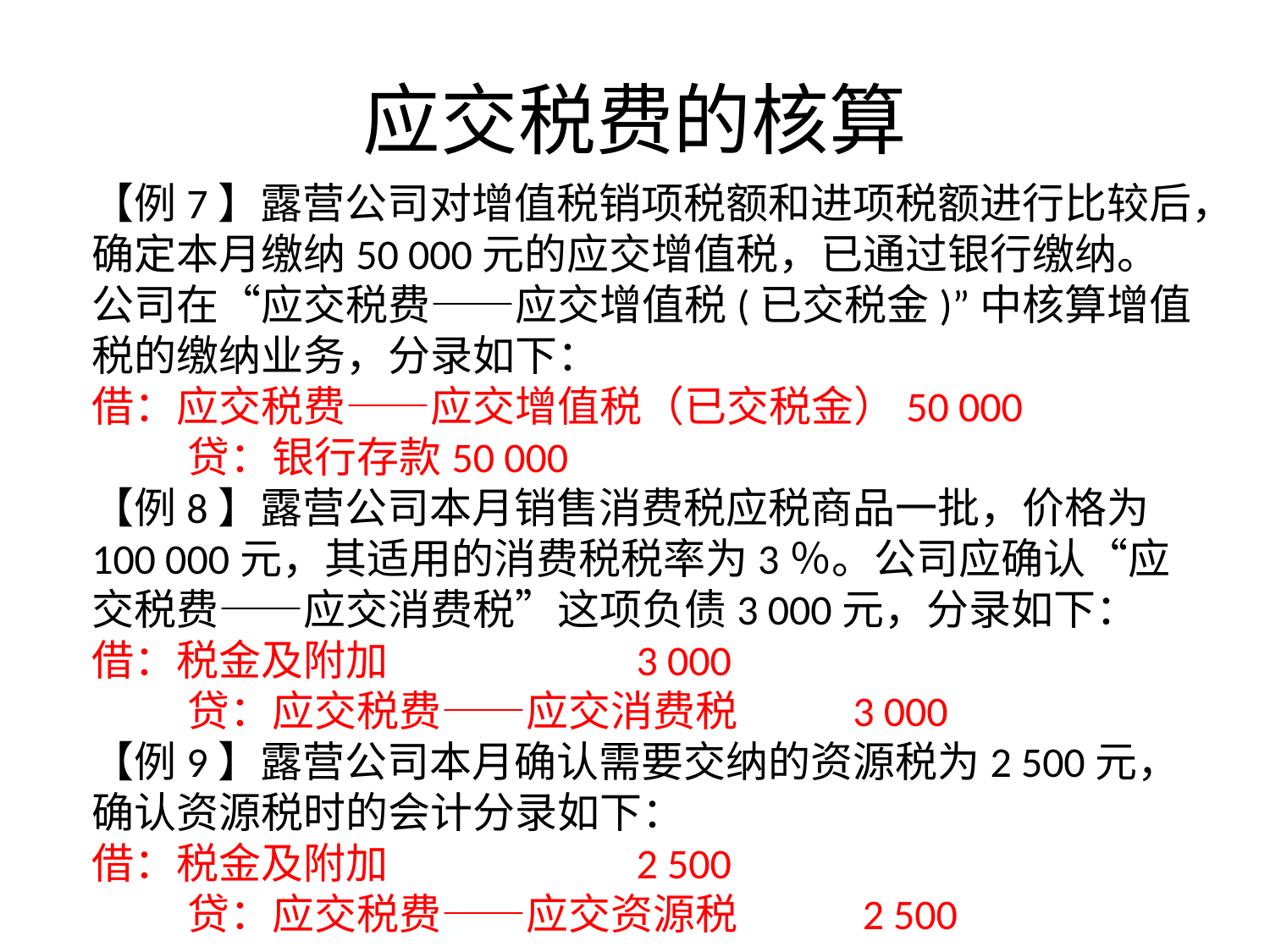

# 应交税费的核算
【例7】露营公司对增值税销项税额和进项税额进行比较后，确定本月缴纳50 000元的应交增值税，已通过银行缴纳。
公司在“应交税费——应交增值税(已交税金)”中核算增值税的缴纳业务，分录如下：
借：应交税费——应交增值税（已交税金）50 000
         贷：银行存款50 000
【例8】露营公司本月销售消费税应税商品一批，价格为100 000元，其适用的消费税税率为3％。公司应确认“应交税费——应交消费税”这项负债3 000元，分录如下：
借：税金及附加                         3 000
         贷：应交税费——应交消费税           3 000
【例9】露营公司本月确认需要交纳的资源税为2 500元，确认资源税时的会计分录如下：
借：税金及附加                         2 500
         贷：应交税费——应交资源税            2 500